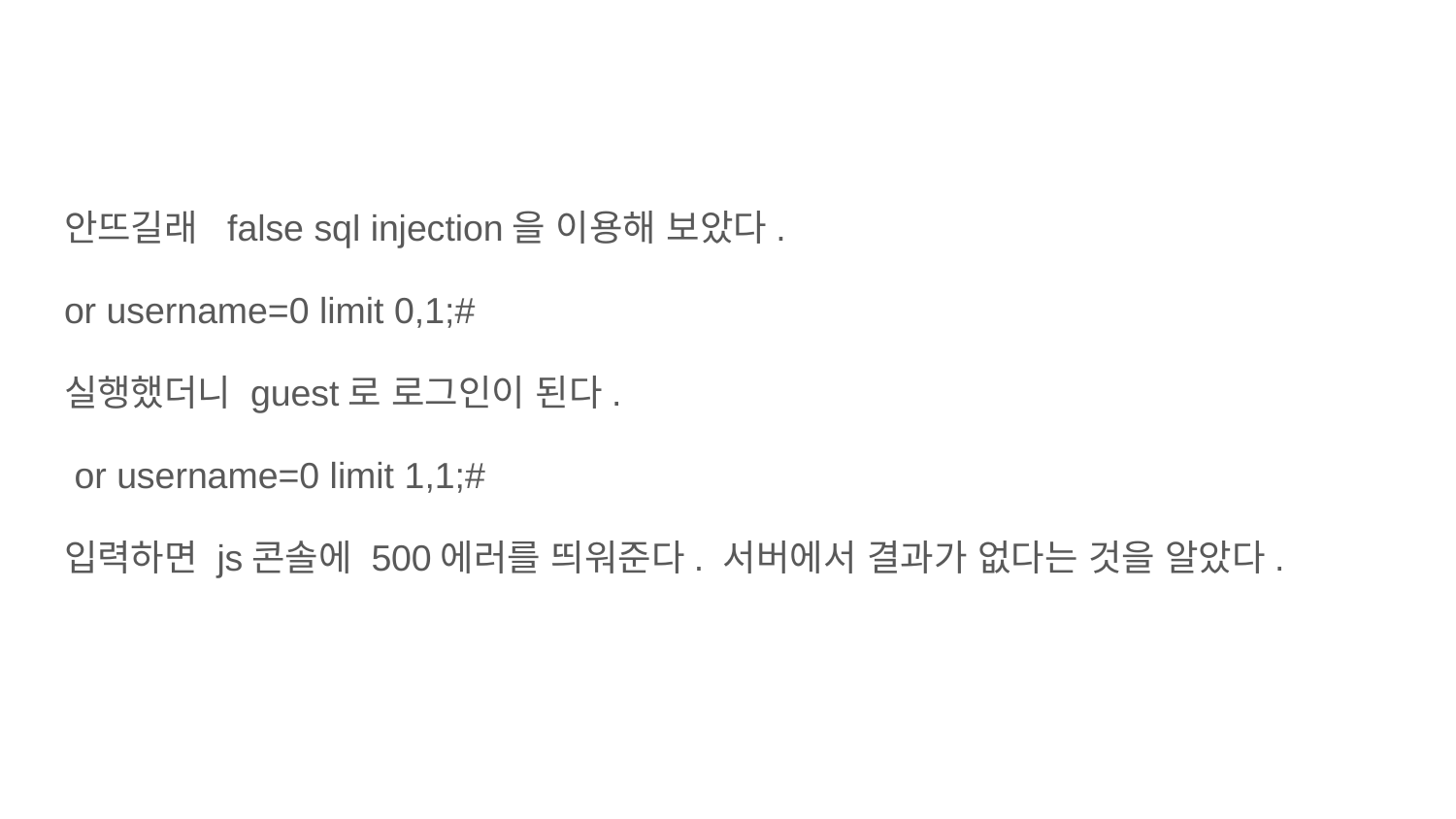

#
안뜨길래  false sql injection을 이용해 보았다.
or username=0 limit 0,1;#
실행했더니 guest로 로그인이 된다.
 or username=0 limit 1,1;#
입력하면 js콘솔에 500에러를 띄워준다. 서버에서 결과가 없다는 것을 알았다.